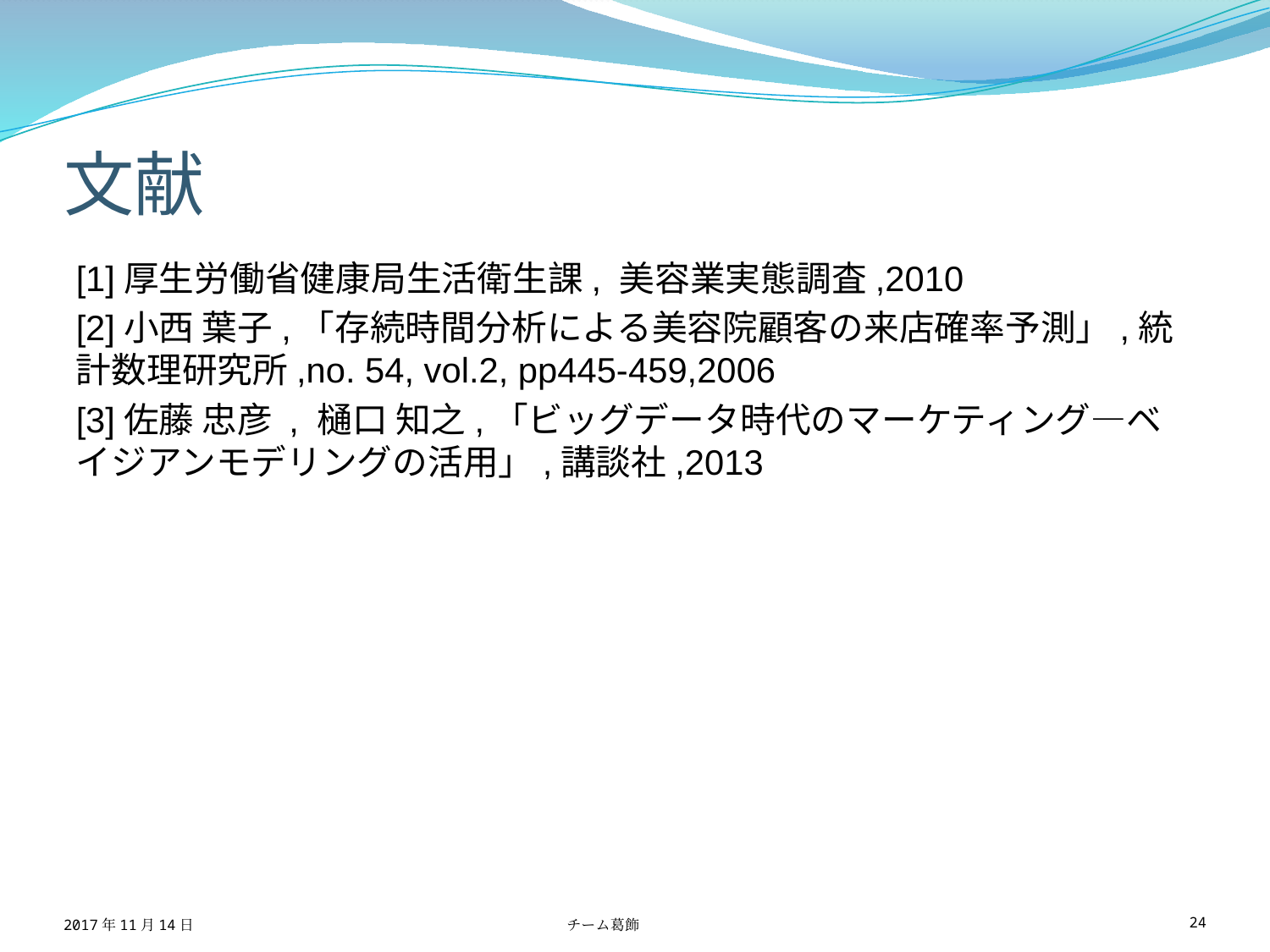

# 文献
[1]厚生労働省健康局生活衛生課, 美容業実態調査,2010
[2]小西 葉子,「存続時間分析による美容院顧客の来店確率予測」,統計数理研究所,no. 54, vol.2, pp445-459,2006
[3]佐藤 忠彦 ,‎ 樋口 知之,「ビッグデータ時代のマーケティング―ベイジアンモデリングの活用」,講談社,2013
2017年11月14日
チーム葛飾
24